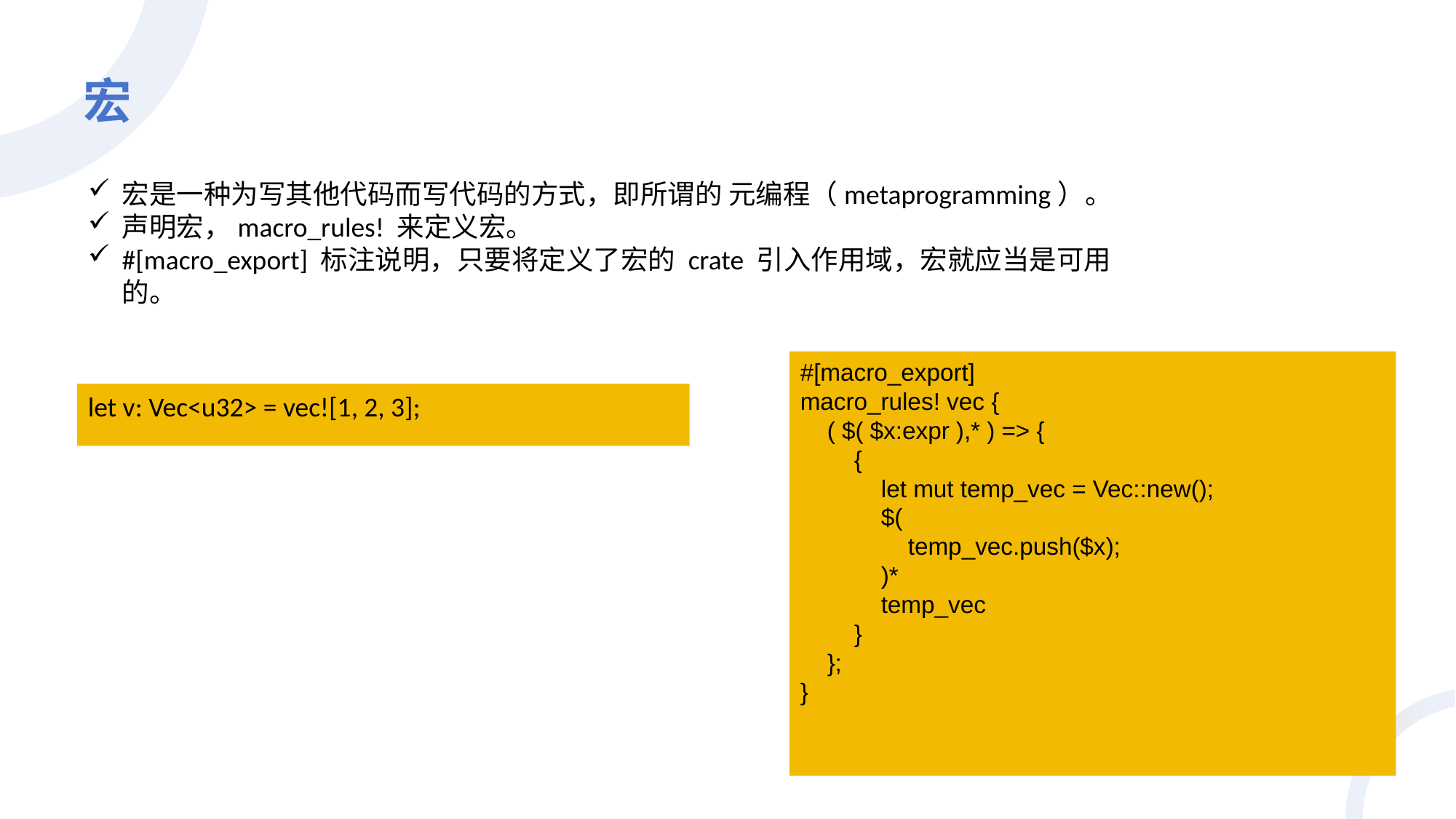

# 宏
宏是一种为写其他代码而写代码的方式，即所谓的 元编程（metaprogramming）。
声明宏，macro_rules! 来定义宏。
#[macro_export] 标注说明，只要将定义了宏的 crate 引入作用域，宏就应当是可用的。
#[macro_export]
macro_rules! vec {
    ( $( $x:expr ),* ) => {
        {
            let mut temp_vec = Vec::new();
            $(
                temp_vec.push($x);
            )*
            temp_vec
        }
    };
}
let v: Vec<u32> = vec![1, 2, 3];